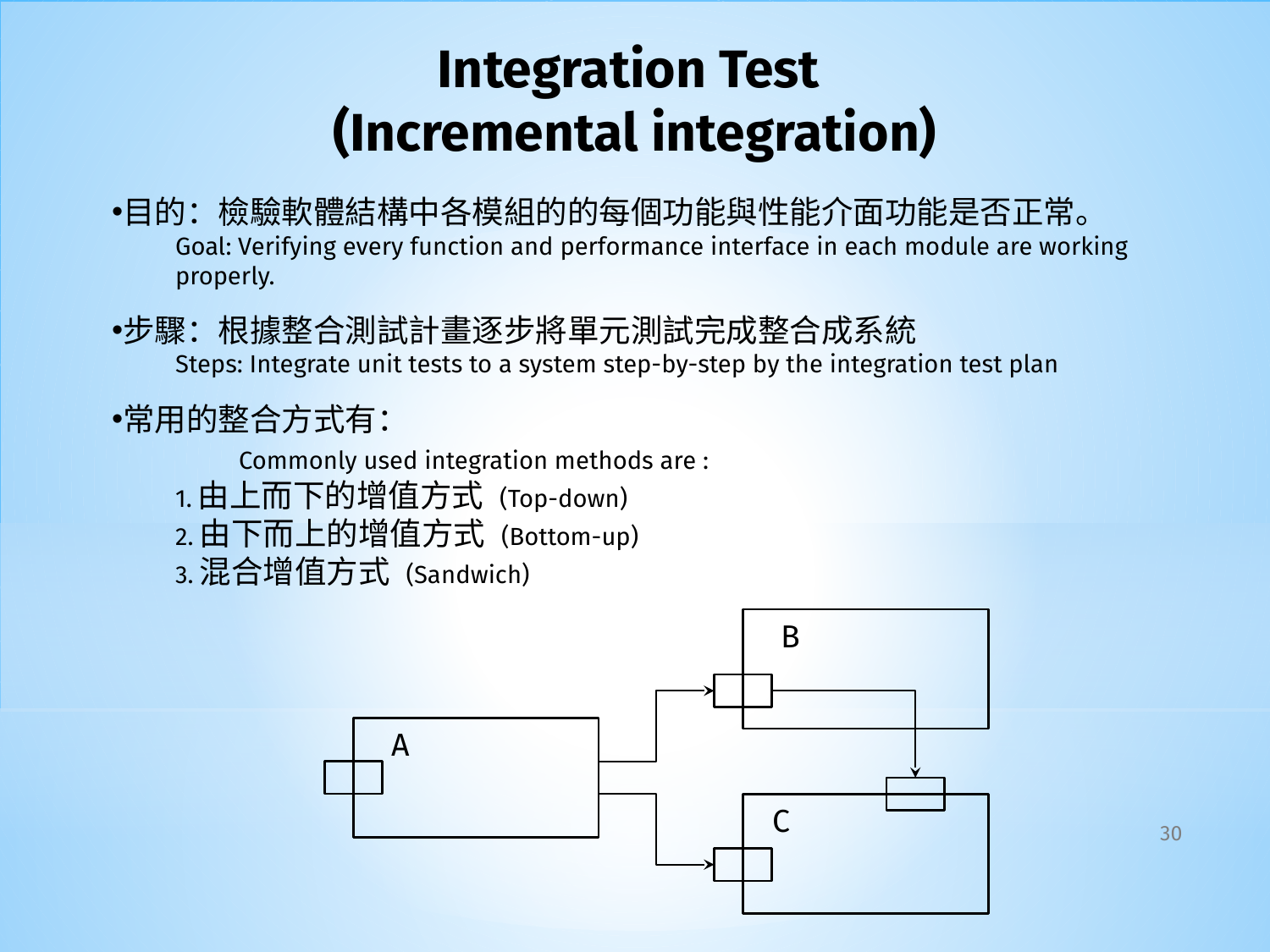

# Integration Test
(Incremental integration)
目的：檢驗軟體結構中各模組的的每個功能與性能介面功能是否正常。
Goal: Verifying every function and performance interface in each module are working properly.

步驟：根據整合測試計畫逐步將單元測試完成整合成系統
Steps: Integrate unit tests to a system step-by-step by the integration test plan

常用的整合方式有：
	Commonly used integration methods are :
1.由上而下的增值方式 (Top-down)
2.由下而上的增值方式 (Bottom-up)
3.混合增值方式 (Sandwich)

   B

   A

  C

30